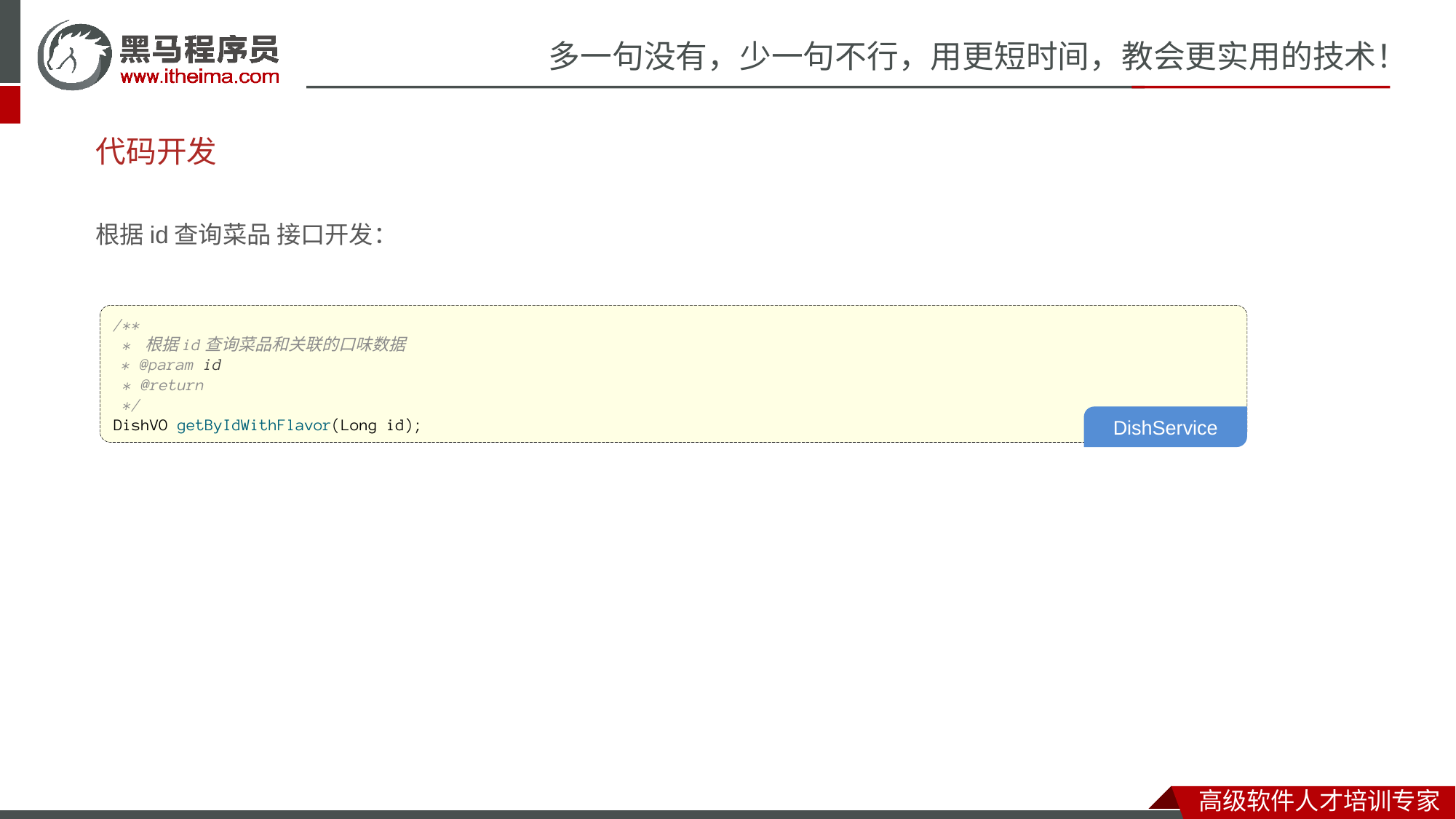

# 代码开发
根据id查询菜品 接口开发：
/**
 * 根据id查询菜品和关联的口味数据
 * @param id
 * @return
 */
DishVO getByIdWithFlavor(Long id);
DishService